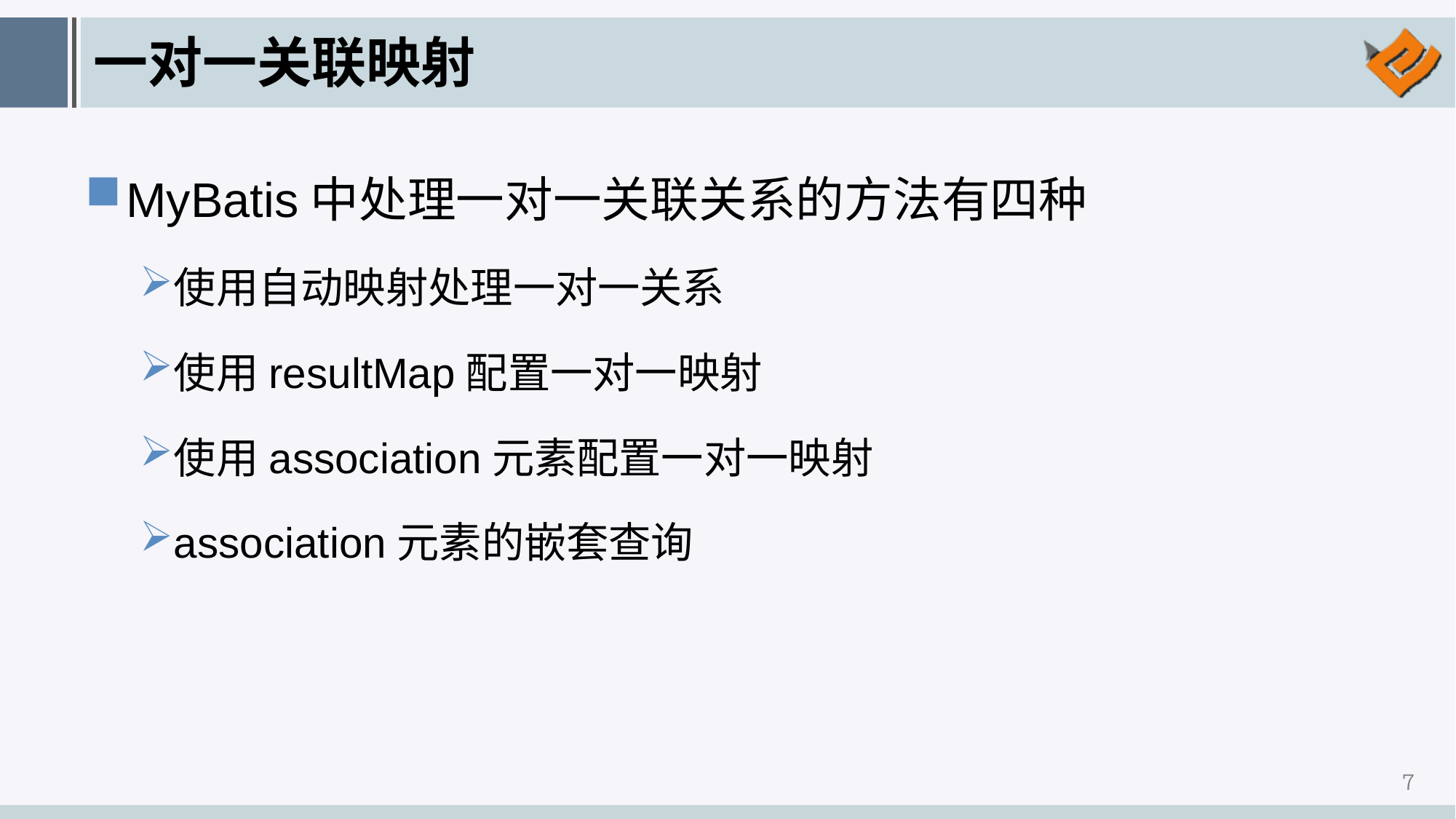

# 一对一关联映射
MyBatis中处理一对一关联关系的方法有四种
使用自动映射处理一对一关系
使用resultMap配置一对一映射
使用association元素配置一对一映射
association元素的嵌套查询